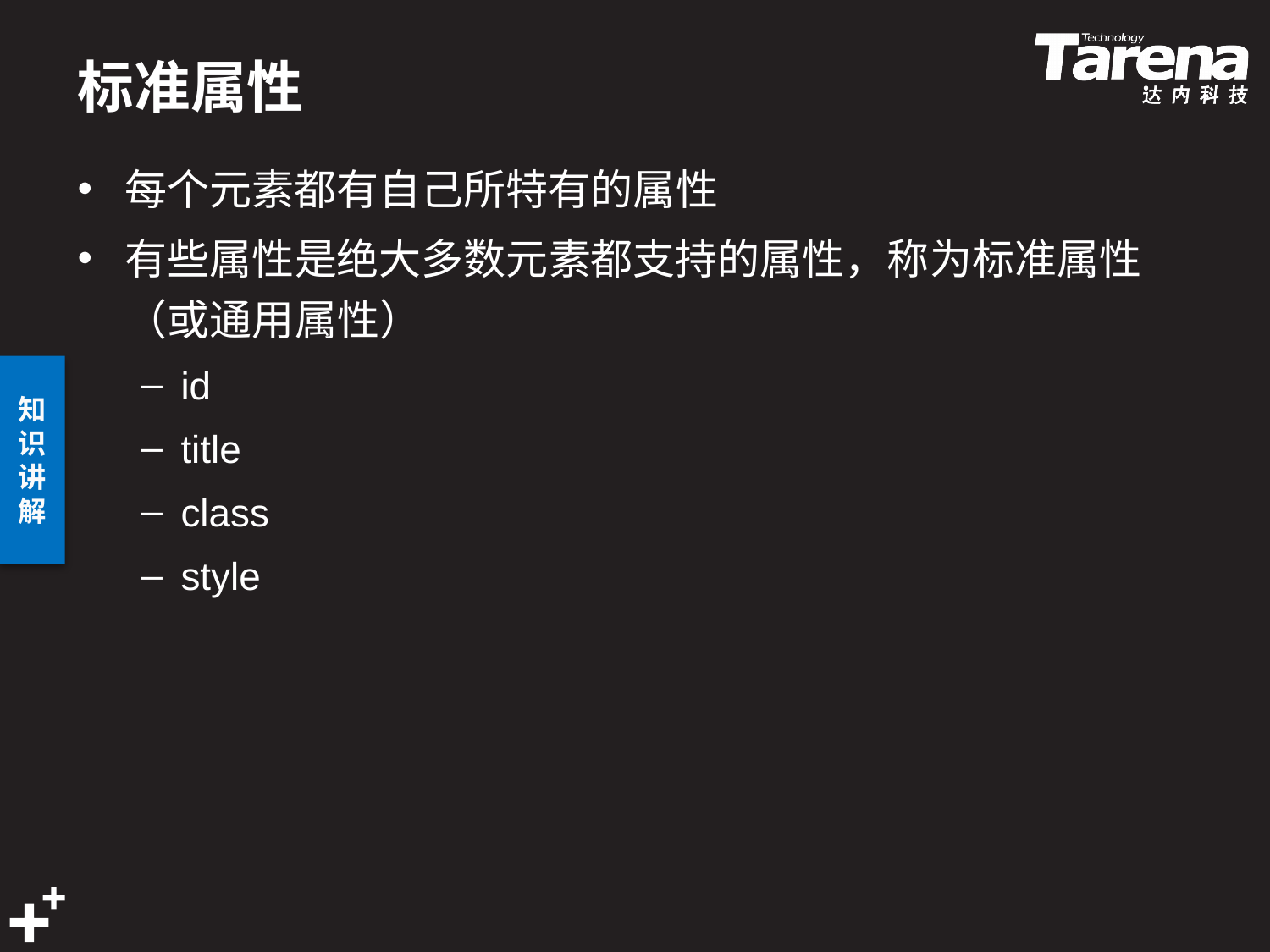

# 标准属性
每个元素都有自己所特有的属性
有些属性是绝大多数元素都支持的属性，称为标准属性（或通用属性）
id
title
class
style